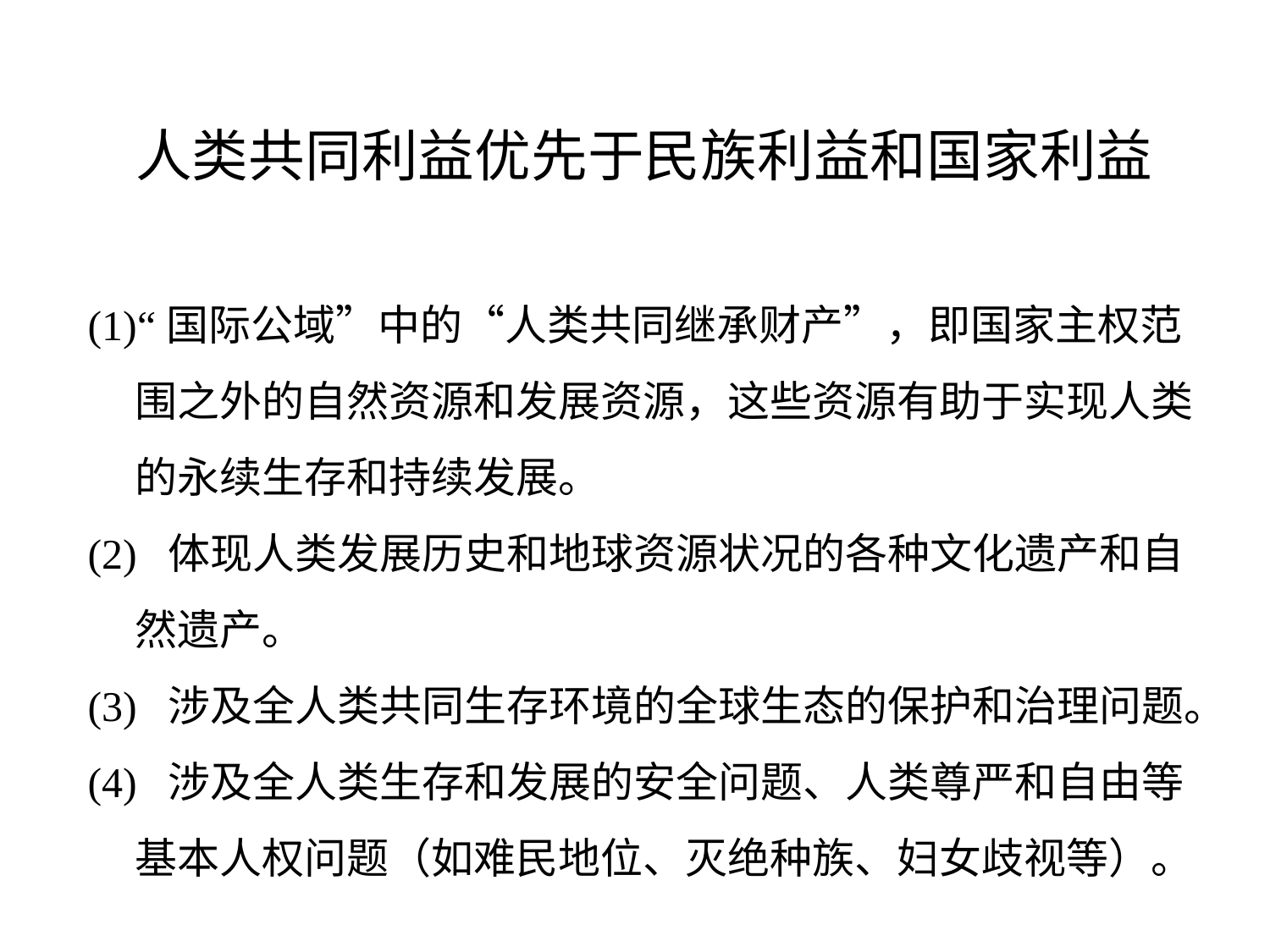

# 人类共同利益优先于民族利益和国家利益
(1)“国际公域”中的“人类共同继承财产”，即国家主权范围之外的自然资源和发展资源，这些资源有助于实现人类的永续生存和持续发展。
(2)  体现人类发展历史和地球资源状况的各种文化遗产和自然遗产。
(3)  涉及全人类共同生存环境的全球生态的保护和治理问题。
(4)  涉及全人类生存和发展的安全问题、人类尊严和自由等基本人权问题（如难民地位、灭绝种族、妇女歧视等）。